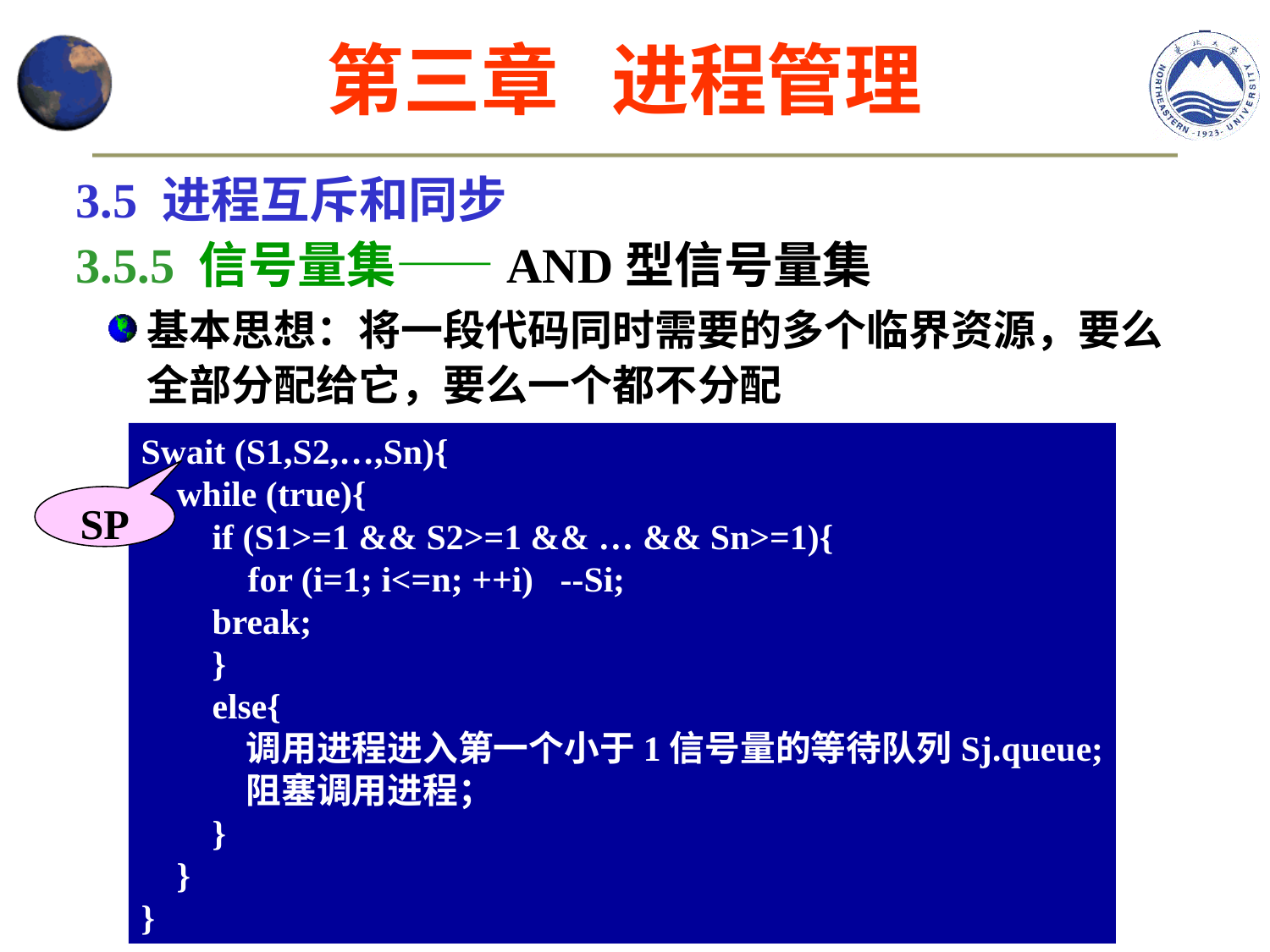

第三章   进程管理
3.5 进程互斥和同步
3.5.5 信号量集——AND型信号量集
基本思想：将一段代码同时需要的多个临界资源，要么全部分配给它，要么一个都不分配
Swait (S1,S2,…,Sn){
    while (true){
        if (S1>=1 && S2>=1 && … && Sn>=1){
            for (i=1; i<=n; ++i)   --Si;
        break;
        }
        else{
            调用进程进入第一个小于1信号量的等待队列Sj.queue;
            阻塞调用进程；
        }
    }
}
SP